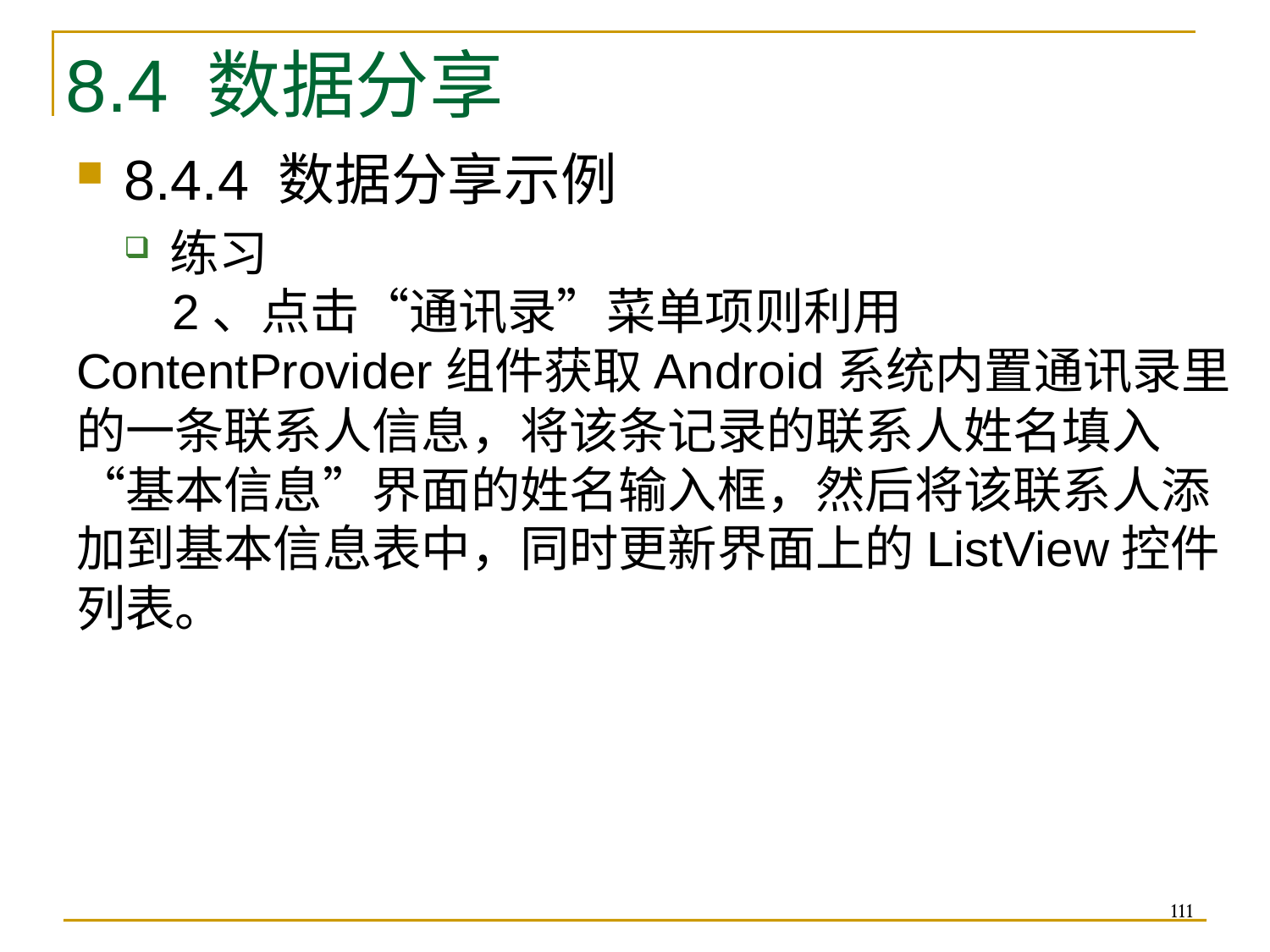

# 8.4 数据分享
8.4.4 数据分享示例
练习
       2、点击“通讯录”菜单项则利用ContentProvider组件获取Android系统内置通讯录里的一条联系人信息，将该条记录的联系人姓名填入“基本信息”界面的姓名输入框，然后将该联系人添加到基本信息表中，同时更新界面上的ListView控件列表。
111